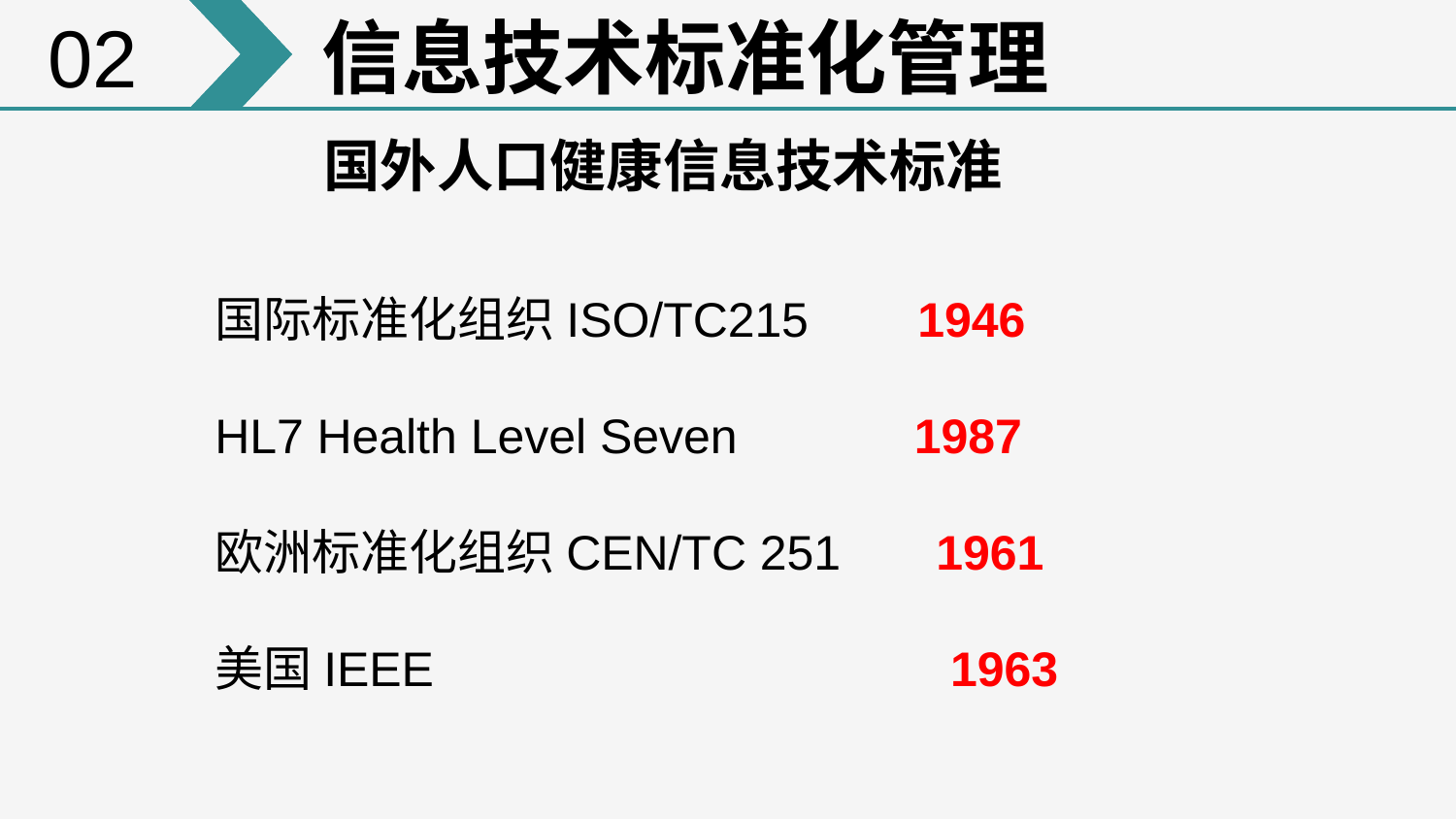

02
信息技术标准化管理
国外人口健康信息技术标准
国际标准化组织ISO/TC215        1946

HL7 Health Level Seven             1987

欧洲标准化组织CEN/TC 251       1961

美国IEEE                                      1963